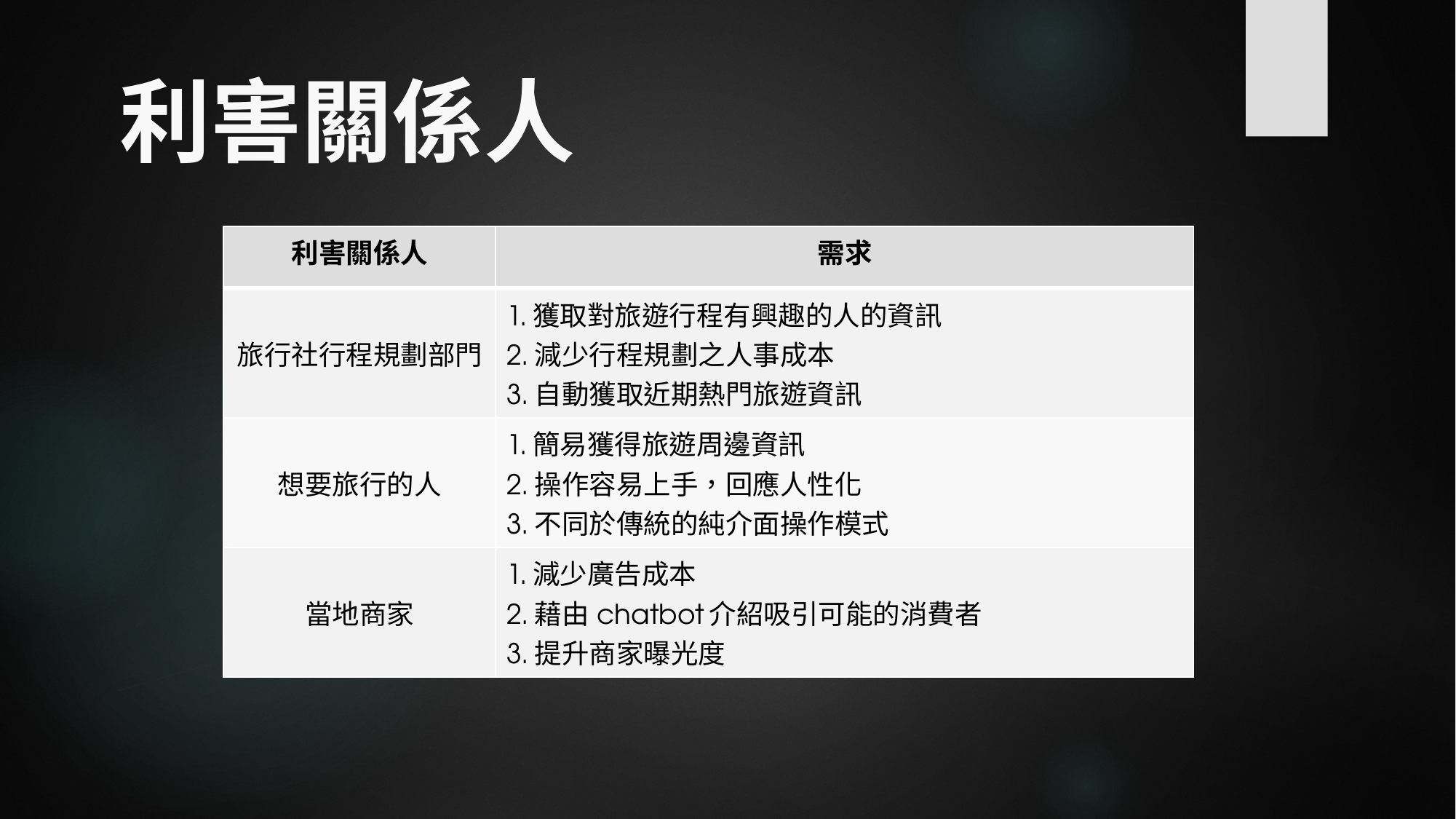

# 利害關係人
| 利害關係人 | 需求 |
| --- | --- |
| 旅行社行程規劃部門 | 1.獲取對旅遊行程有興趣的人的資訊 2.減少行程規劃之人事成本 3.自動獲取近期熱門旅遊資訊 |
| 想要旅行的人 | 1.簡易獲得旅遊周邊資訊 2.操作容易上手，回應人性化 3.不同於傳統的純介面操作模式 |
| 當地商家 | 1.減少廣告成本 2.藉由chatbot介紹吸引可能的消費者 3.提升商家曝光度 |